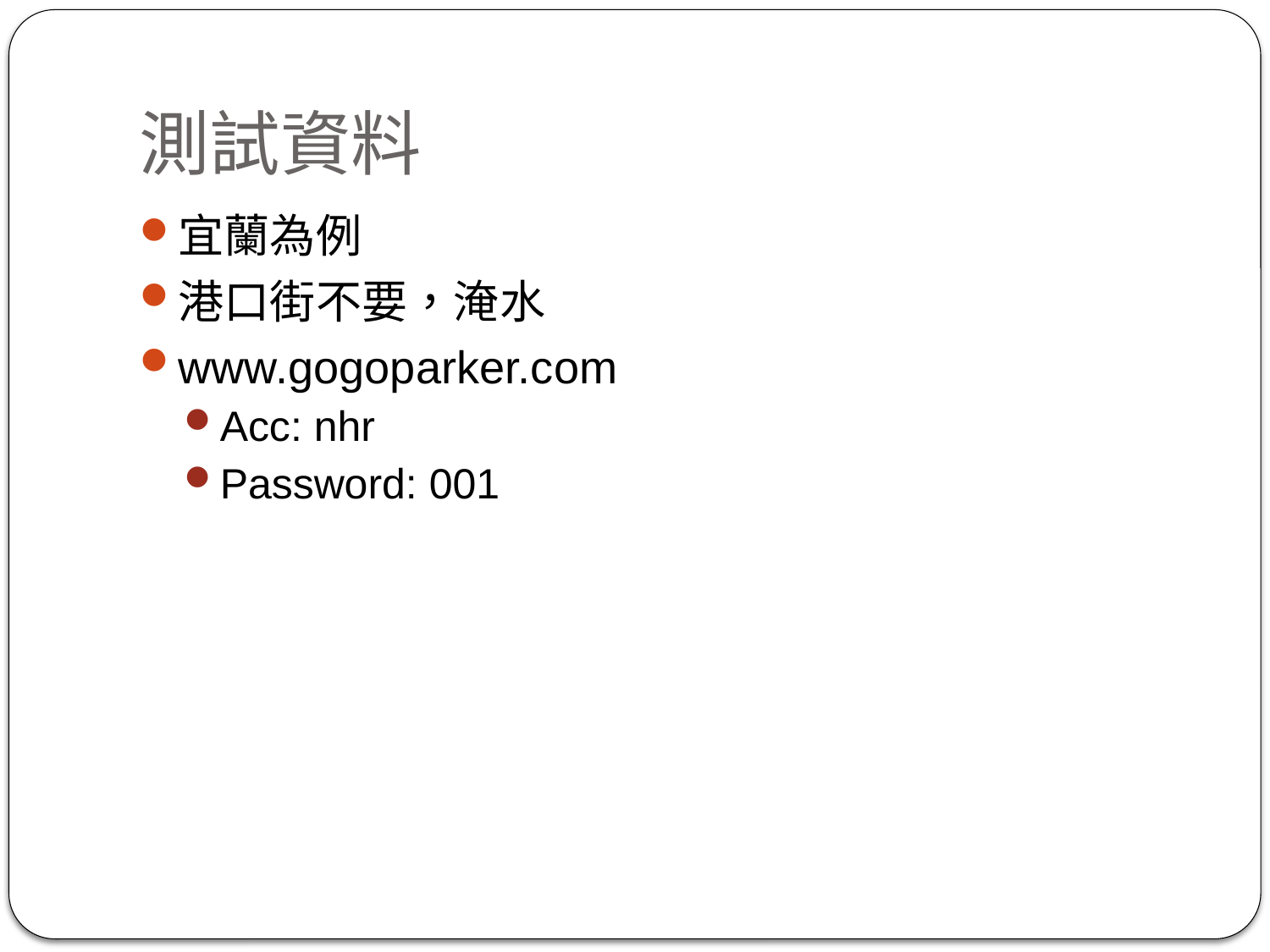

# 測試資料
宜蘭為例
港口街不要，淹水
www.gogoparker.com
Acc: nhr
Password: 001